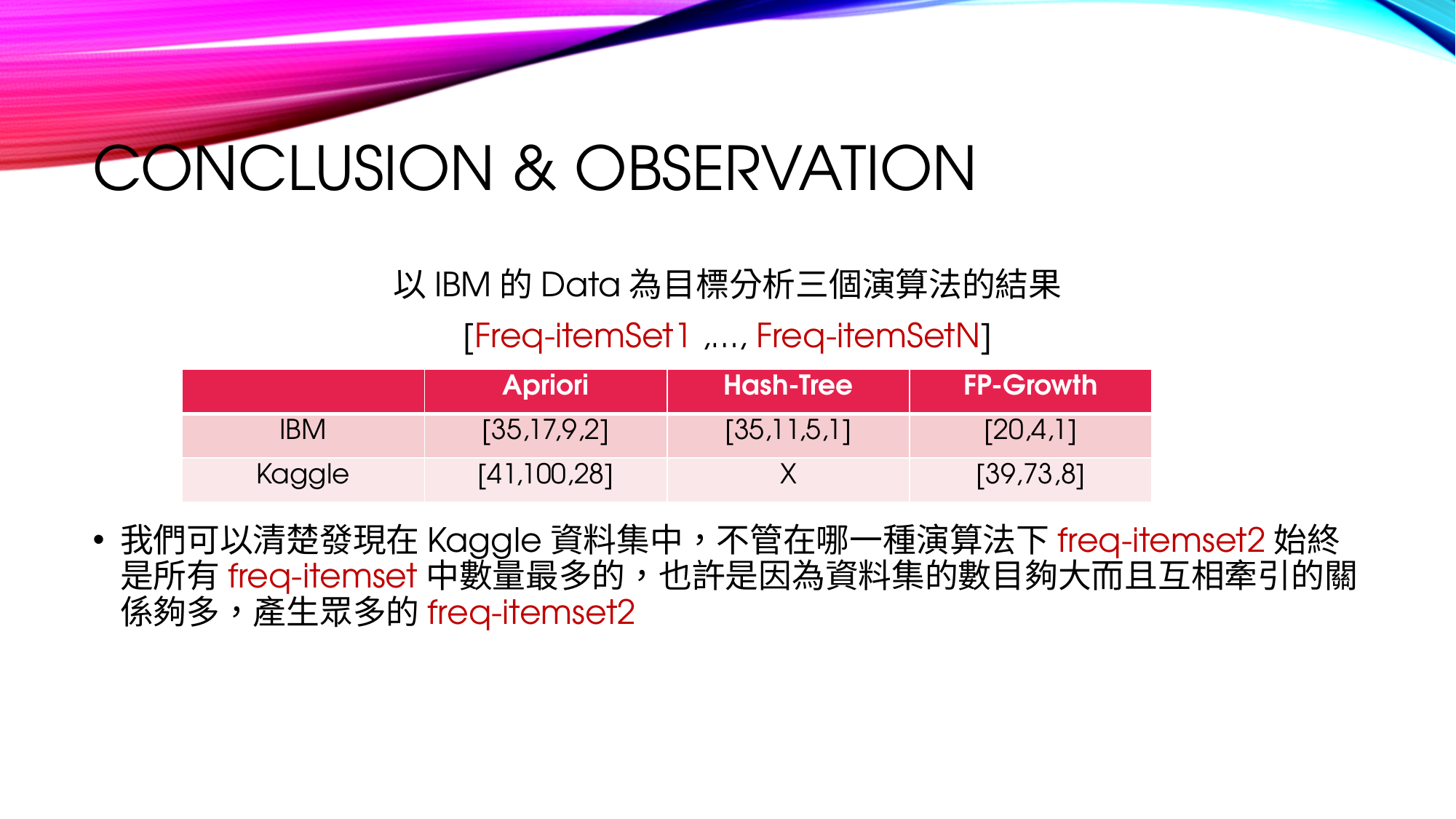

# Conclusion & observation
以IBM的Data為目標分析三個演算法的結果
[Freq-itemSet1 ,…, Freq-itemSetN]

我們可以清楚發現在Kaggle資料集中，不管在哪一種演算法下freq-itemset2始終是所有freq-itemset中數量最多的，也許是因為資料集的數目夠大而且互相牽引的關係夠多，產生眾多的freq-itemset2
|  | Apriori | Hash-Tree | FP-Growth |
| --- | --- | --- | --- |
| IBM | [35,17,9,2] | [35,11,5,1] | [20,4,1] |
| Kaggle | [41,100,28] | X | [39,73,8] |